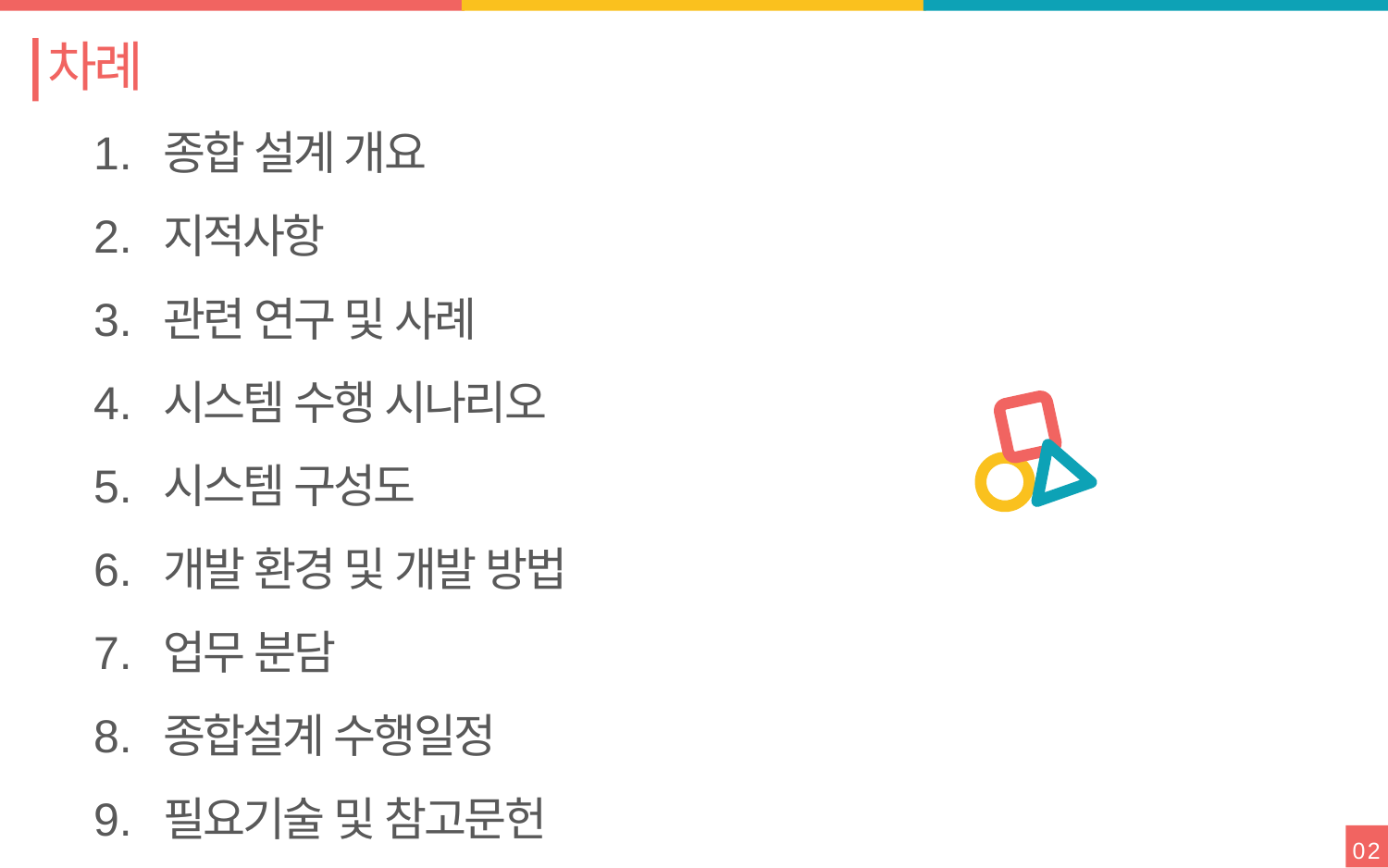

차례

프레젠테이션 제목을 입력하세요
종합 설계 개요
지적사항
관련 연구 및 사례
시스템 수행 시나리오
시스템 구성도
개발 환경 및 개발 방법
업무 분담
종합설계 수행일정
필요기술 및 참고문헌

2
0